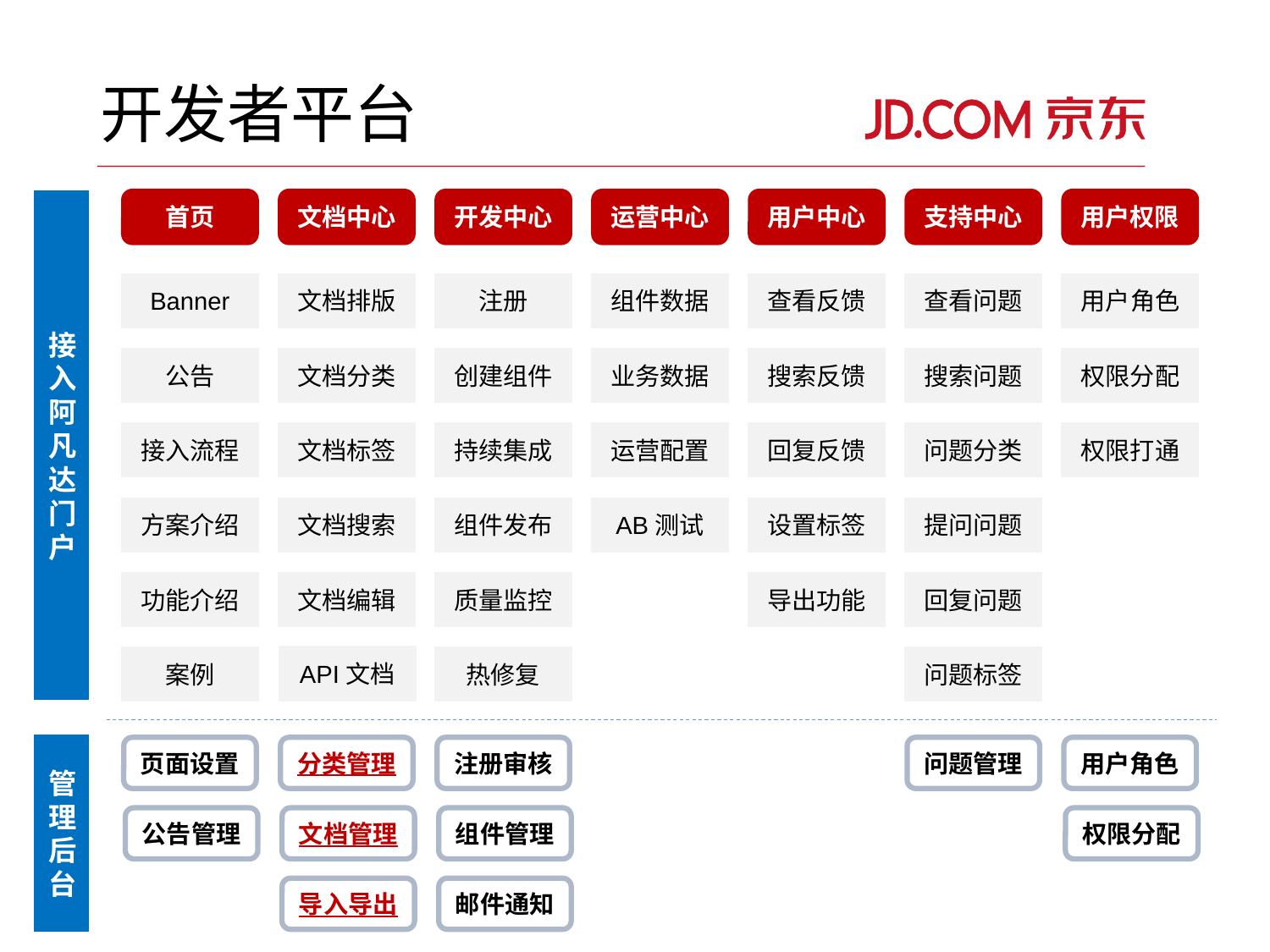

# 开发者平台
首页
文档中心
开发中心
运营中心
用户中心
支持中心
用户权限
接入
阿凡达
门
户
Banner
文档排版
注册
组件数据
查看反馈
查看问题
用户角色
公告
文档分类
创建组件
业务数据
搜索反馈
搜索问题
权限分配
接入流程
文档标签
持续集成
运营配置
回复反馈
问题分类
权限打通
方案介绍
文档搜索
组件发布
AB测试
设置标签
提问问题
功能介绍
文档编辑
质量监控
导出功能
回复问题
API文档
案例
热修复
问题标签
管理后台
页面设置
分类管理
注册审核
问题管理
用户角色
公告管理
文档管理
组件管理
权限分配
导入导出
邮件通知